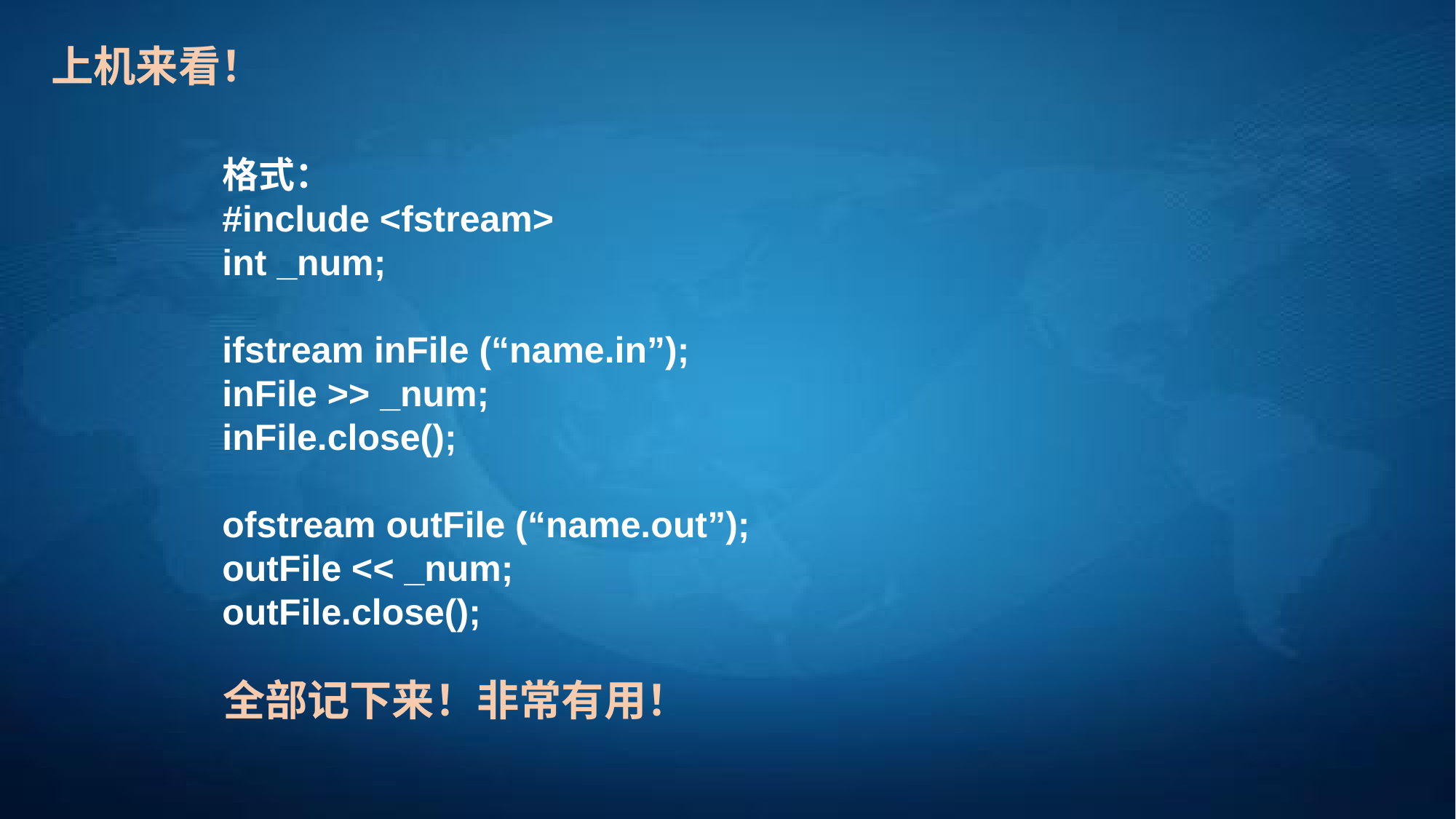

上机来看！
格式：
#include <fstream>
int _num;

ifstream inFile (“name.in”);
inFile >> _num;
inFile.close();

ofstream outFile (“name.out”);
outFile << _num;
outFile.close();

全部记下来！非常有用！